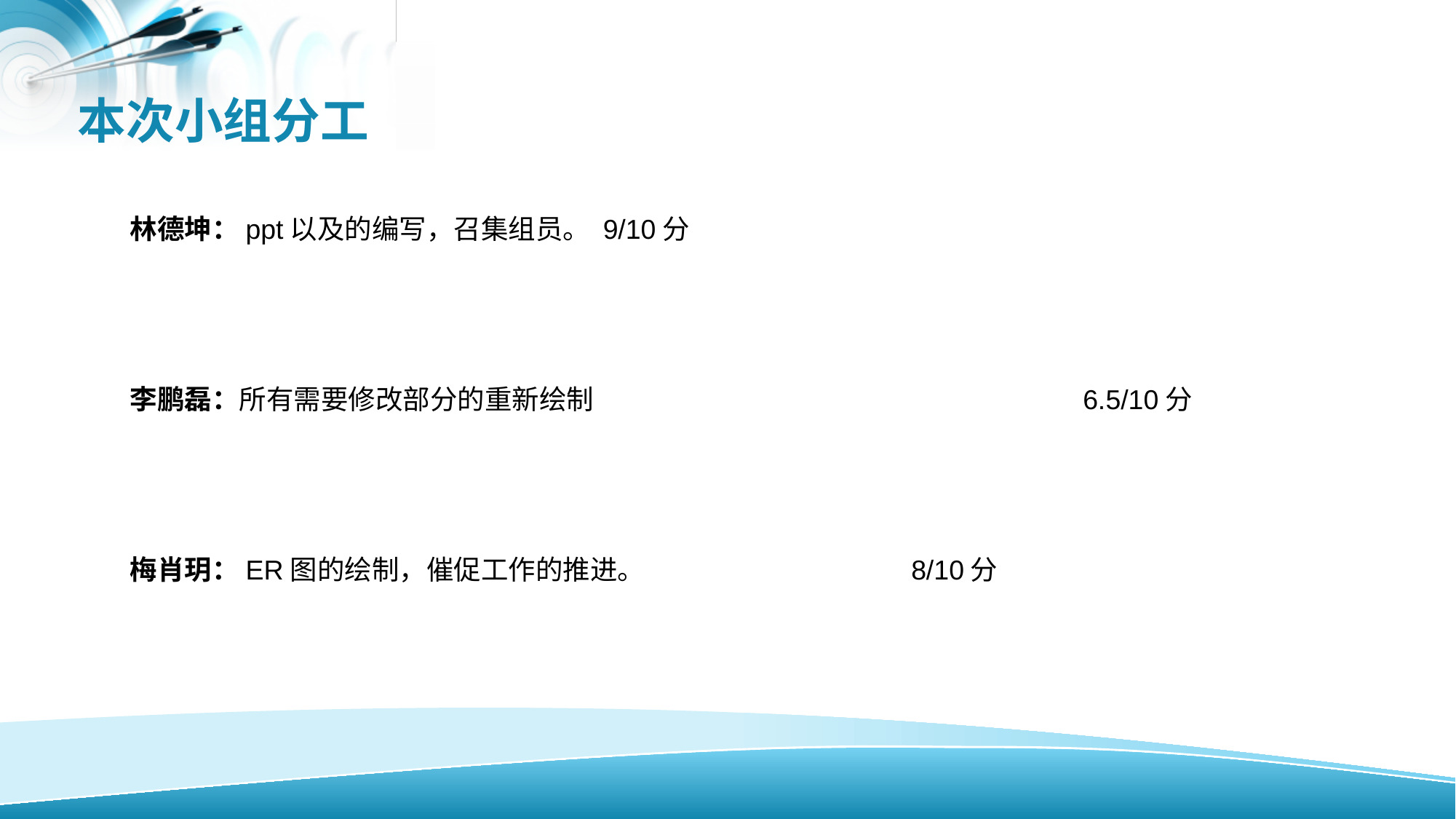

# 本次小组分工
林德坤：ppt以及的编写，召集组员。 9/10分

李鹏磊：所有需要修改部分的重新绘制                                                                              6.5/10分

梅肖玥：ER图的绘制，催促工作的推进。                                          8/10分